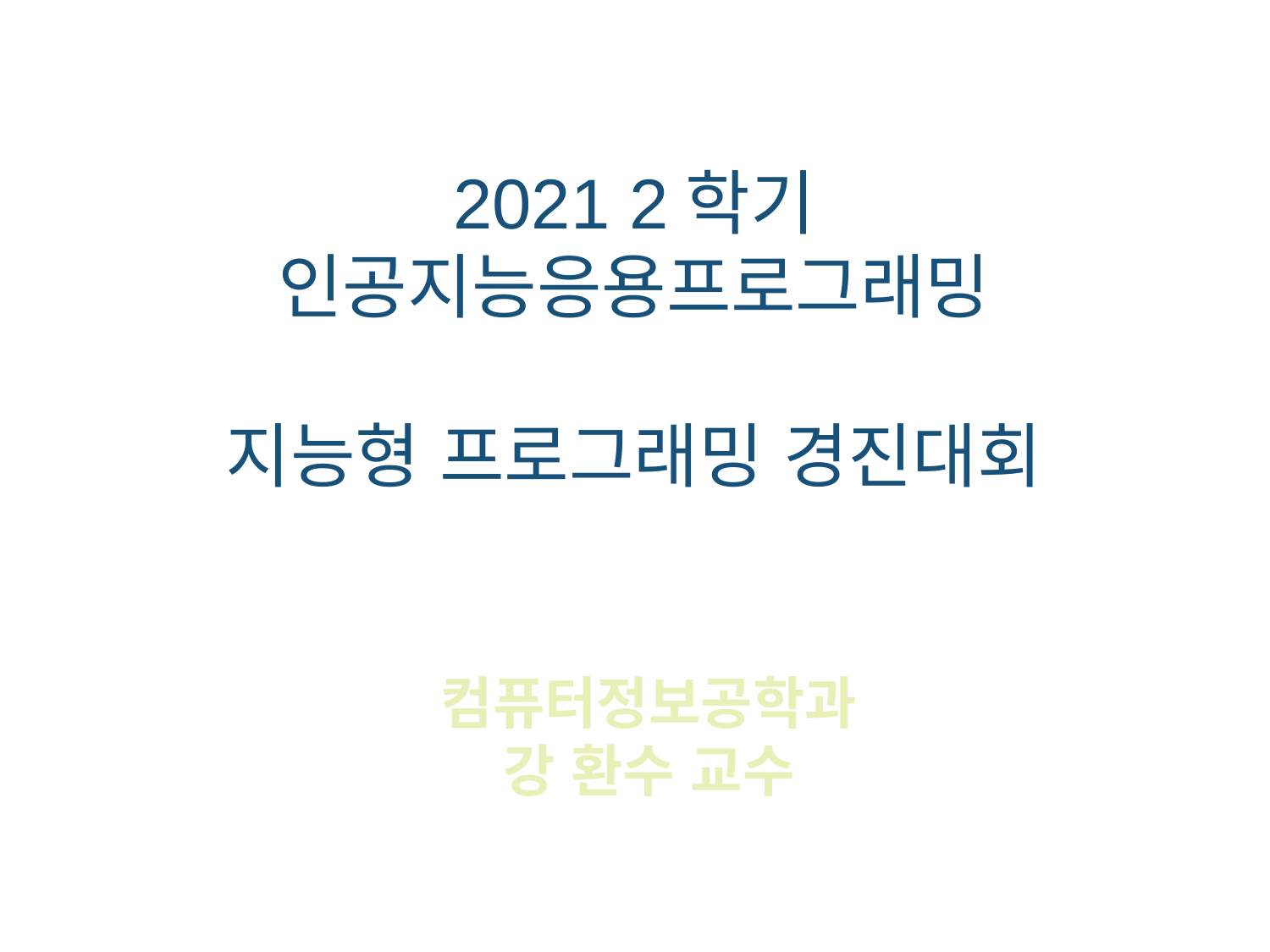

2021 2학기
인공지능응용프로그래밍

지능형 프로그래밍 경진대회
컴퓨터정보공학과
강 환수 교수